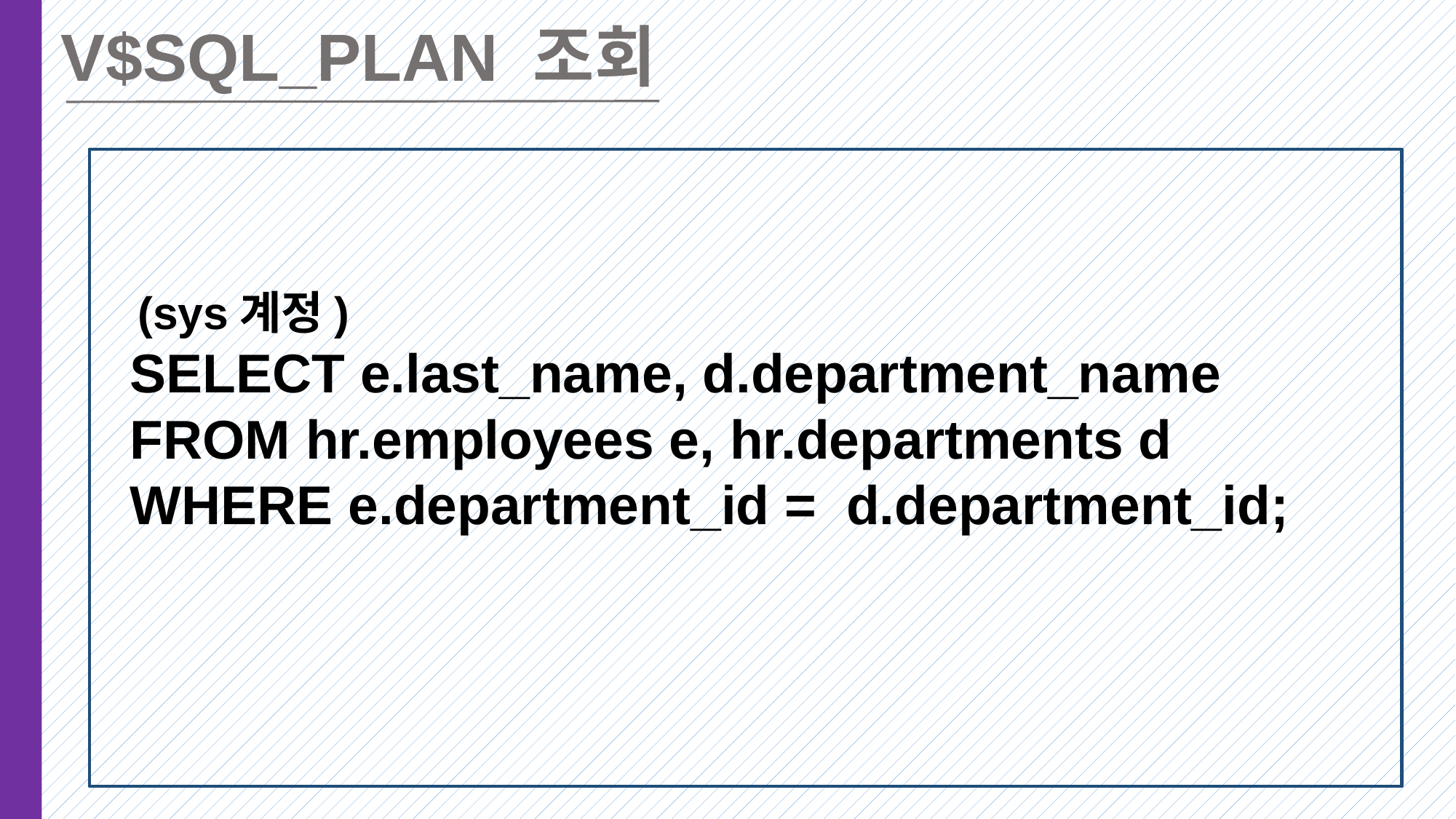

V$SQL_PLAN 조회

   (sys계정)
  SELECT e.last_name, d.department_name
  FROM hr.employees e, hr.departments d
  WHERE e.department_id =  d.department_id;